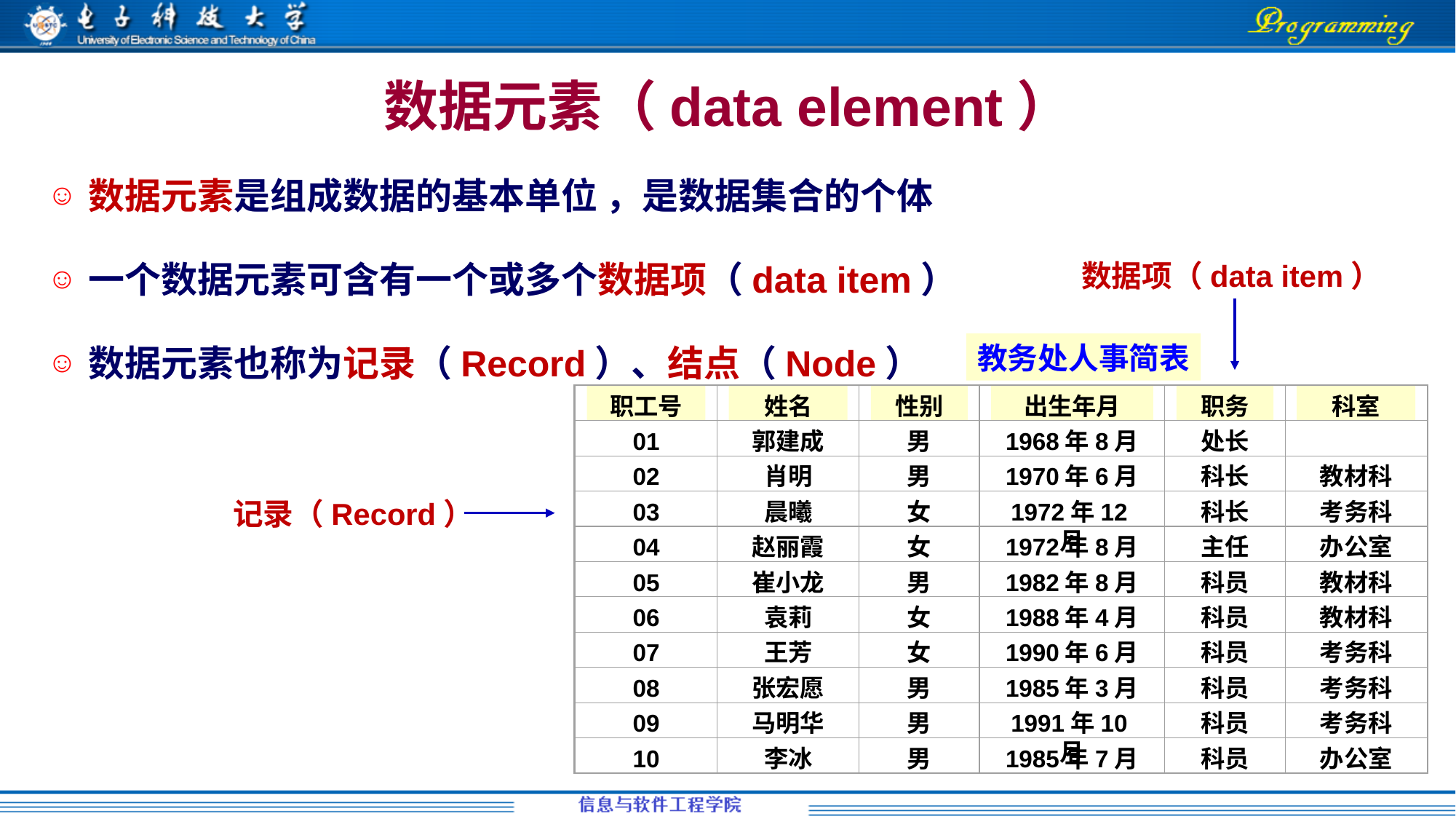

# 数据元素（data element）
数据元素是组成数据的基本单位 ，是数据集合的个体
一个数据元素可含有一个或多个数据项（data item）
数据元素也称为记录（Record）、结点（Node）
数据项（data item）
教务处人事简表

职工号

姓名

性别

出生年月

职务

科室

01

郭建成

男

1968年8月

处长

02

肖明

男

1970年6月

科长

教材科

03

晨曦

女

1972年12月

科长

考务科

04

赵丽霞

女

1972年8月

主任

办公室

05

崔小龙

男

1982年8月

科员

教材科

06

袁莉

女

1988年4月

科员

教材科

07

王芳

女

1990年6月

科员

考务科

08

张宏愿

男

1985年3月

科员

考务科

09

马明华

男

1991年10月

科员

考务科

10

李冰

男

1985年7月

科员

办公室

记录（Record）